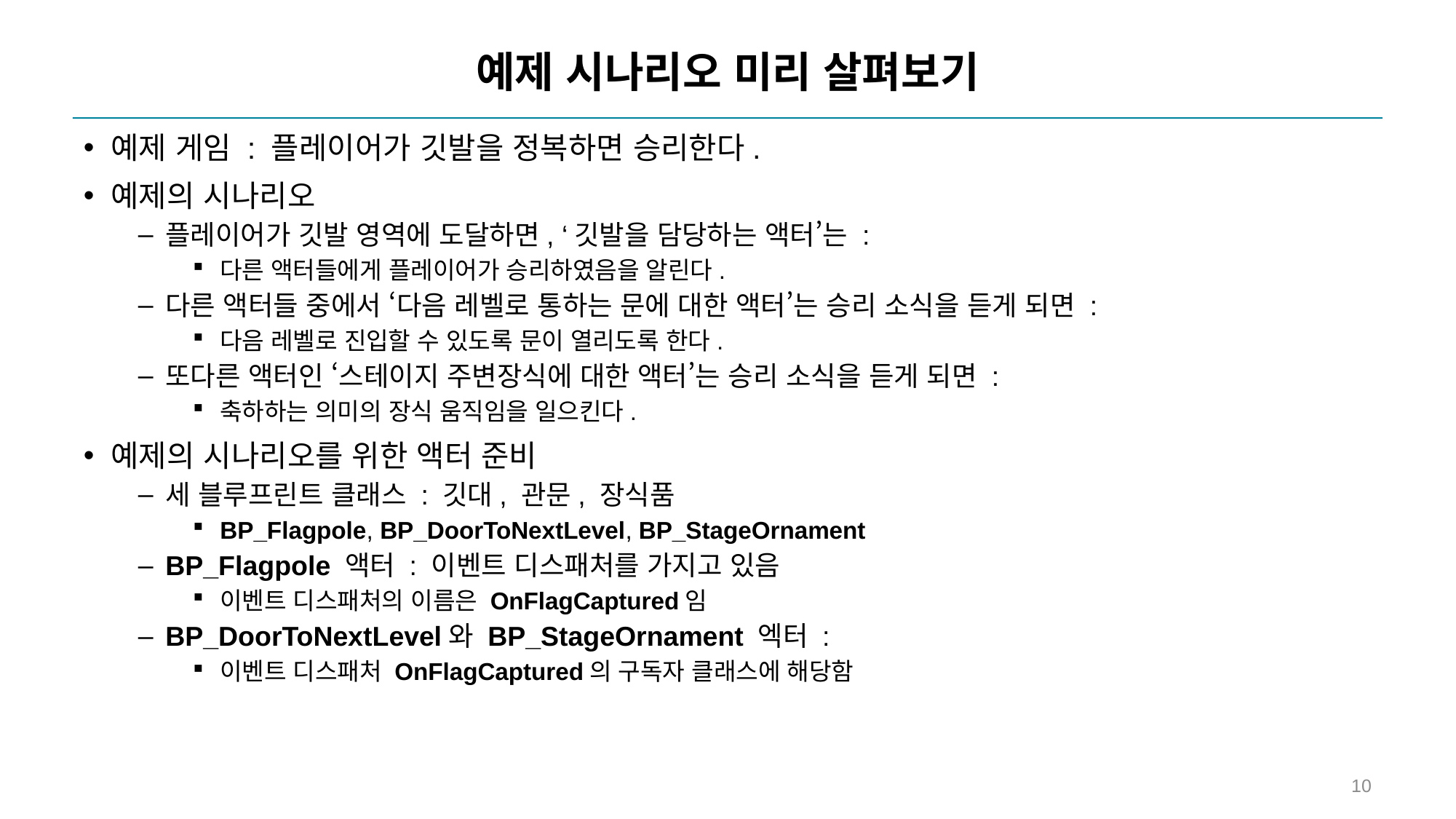

# 예제 시나리오 미리 살펴보기
예제 게임 : 플레이어가 깃발을 정복하면 승리한다.
예제의 시나리오
플레이어가 깃발 영역에 도달하면, ‘깃발을 담당하는 액터’는 :
다른 액터들에게 플레이어가 승리하였음을 알린다.
다른 액터들 중에서 ‘다음 레벨로 통하는 문에 대한 액터’는 승리 소식을 듣게 되면 :
다음 레벨로 진입할 수 있도록 문이 열리도록 한다.
또다른 액터인 ‘스테이지 주변장식에 대한 액터’는 승리 소식을 듣게 되면 :
축하하는 의미의 장식 움직임을 일으킨다.
예제의 시나리오를 위한 액터 준비
세 블루프린트 클래스 : 깃대, 관문, 장식품
BP_Flagpole, BP_DoorToNextLevel, BP_StageOrnament
BP_Flagpole 액터 : 이벤트 디스패처를 가지고 있음
이벤트 디스패처의 이름은 OnFlagCaptured임
BP_DoorToNextLevel와 BP_StageOrnament 엑터 :
이벤트 디스패처 OnFlagCaptured의 구독자 클래스에 해당함

10